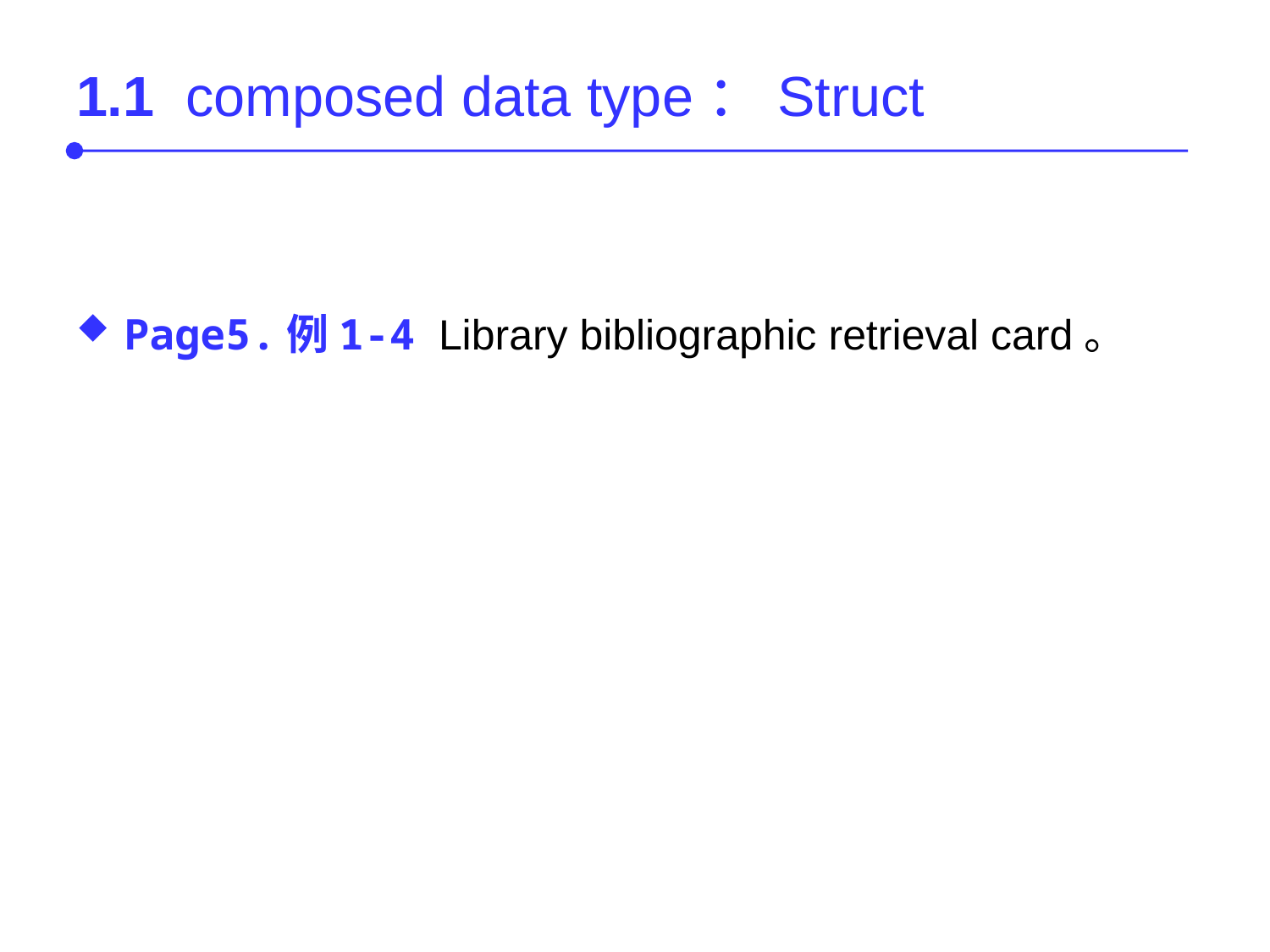

# 1.1  composed data type：Struct
Page5.例1-4  Library bibliographic retrieval card。